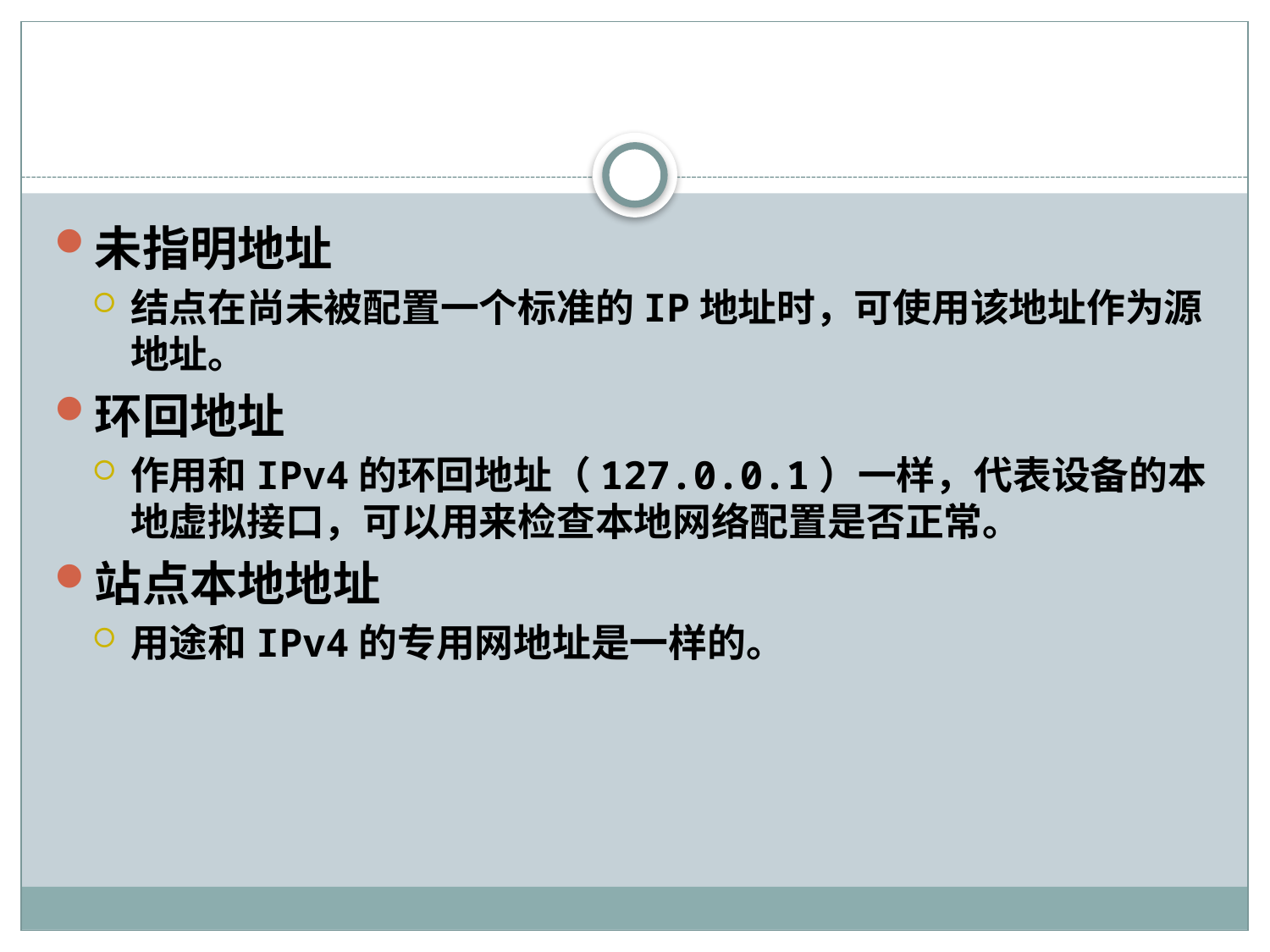

#
未指明地址
结点在尚未被配置一个标准的IP地址时，可使用该地址作为源地址。
环回地址
作用和IPv4的环回地址（127.0.0.1）一样，代表设备的本地虚拟接口，可以用来检查本地网络配置是否正常。
站点本地地址
用途和IPv4的专用网地址是一样的。